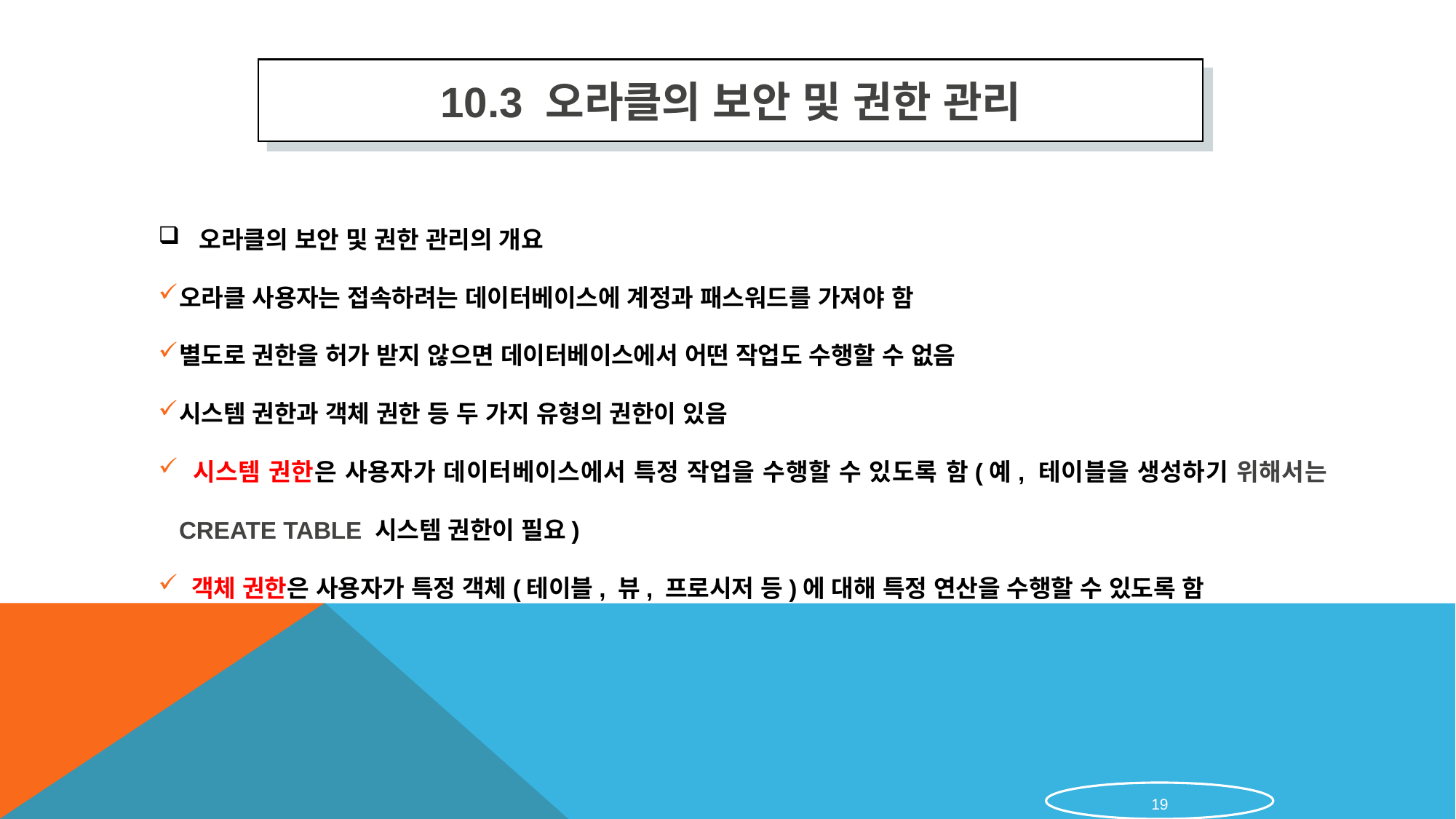

10.3 오라클의 보안 및 권한 관리
오라클의 보안 및 권한 관리의 개요
오라클 사용자는 접속하려는 데이터베이스에 계정과 패스워드를 가져야 함
별도로 권한을 허가 받지 않으면 데이터베이스에서 어떤 작업도 수행할 수 없음
시스템 권한과 객체 권한 등 두 가지 유형의 권한이 있음
 시스템 권한은 사용자가 데이터베이스에서 특정 작업을 수행할 수 있도록 함(예, 테이블을 생성하기 위해서는 CREATE TABLE 시스템 권한이 필요)
 객체 권한은 사용자가 특정 객체(테이블, 뷰, 프로시저 등)에 대해 특정 연산을 수행할 수 있도록 함
19